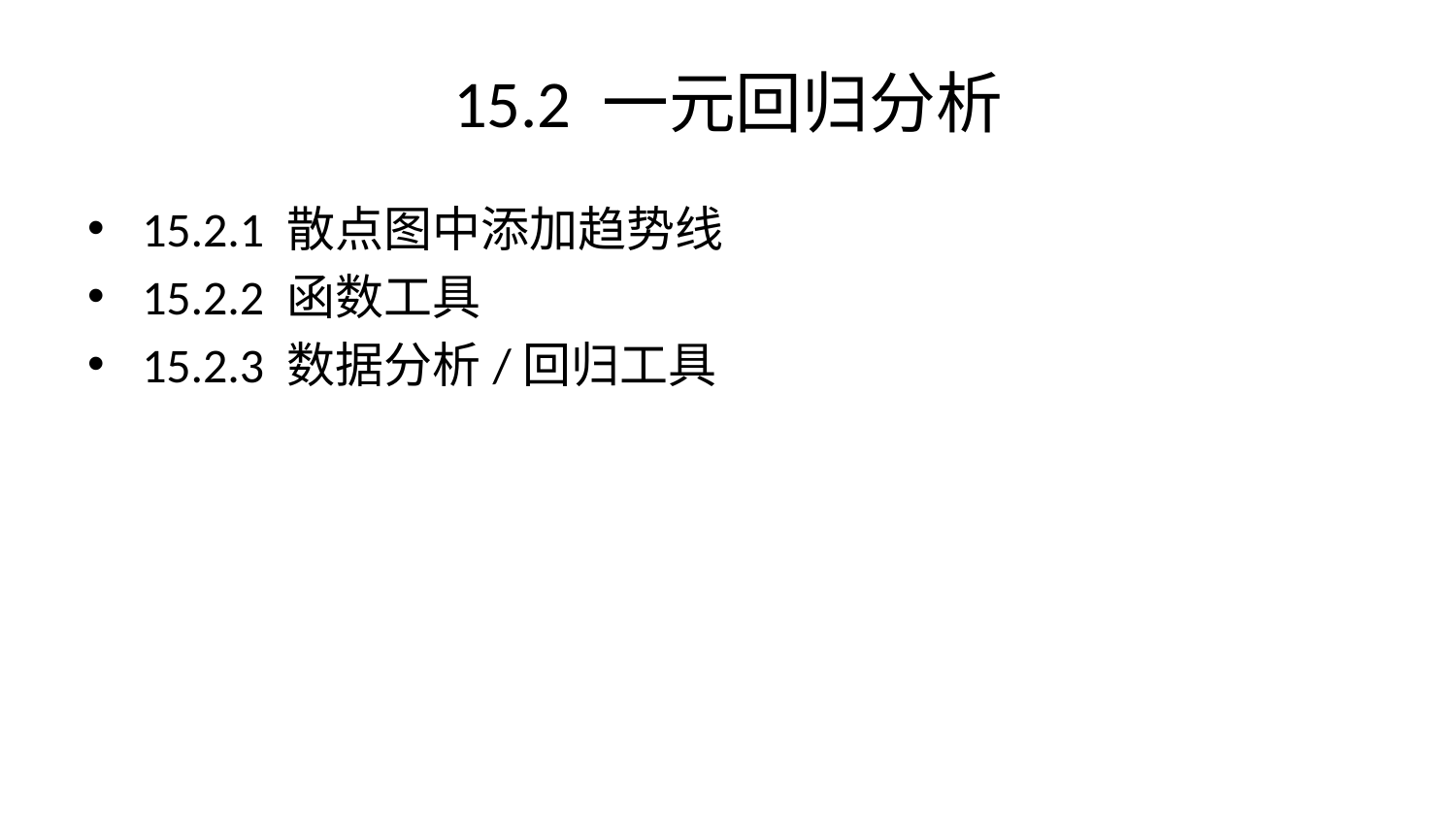

# 15.2 一元回归分析
15.2.1 散点图中添加趋势线
15.2.2 函数工具
15.2.3 数据分析/回归工具